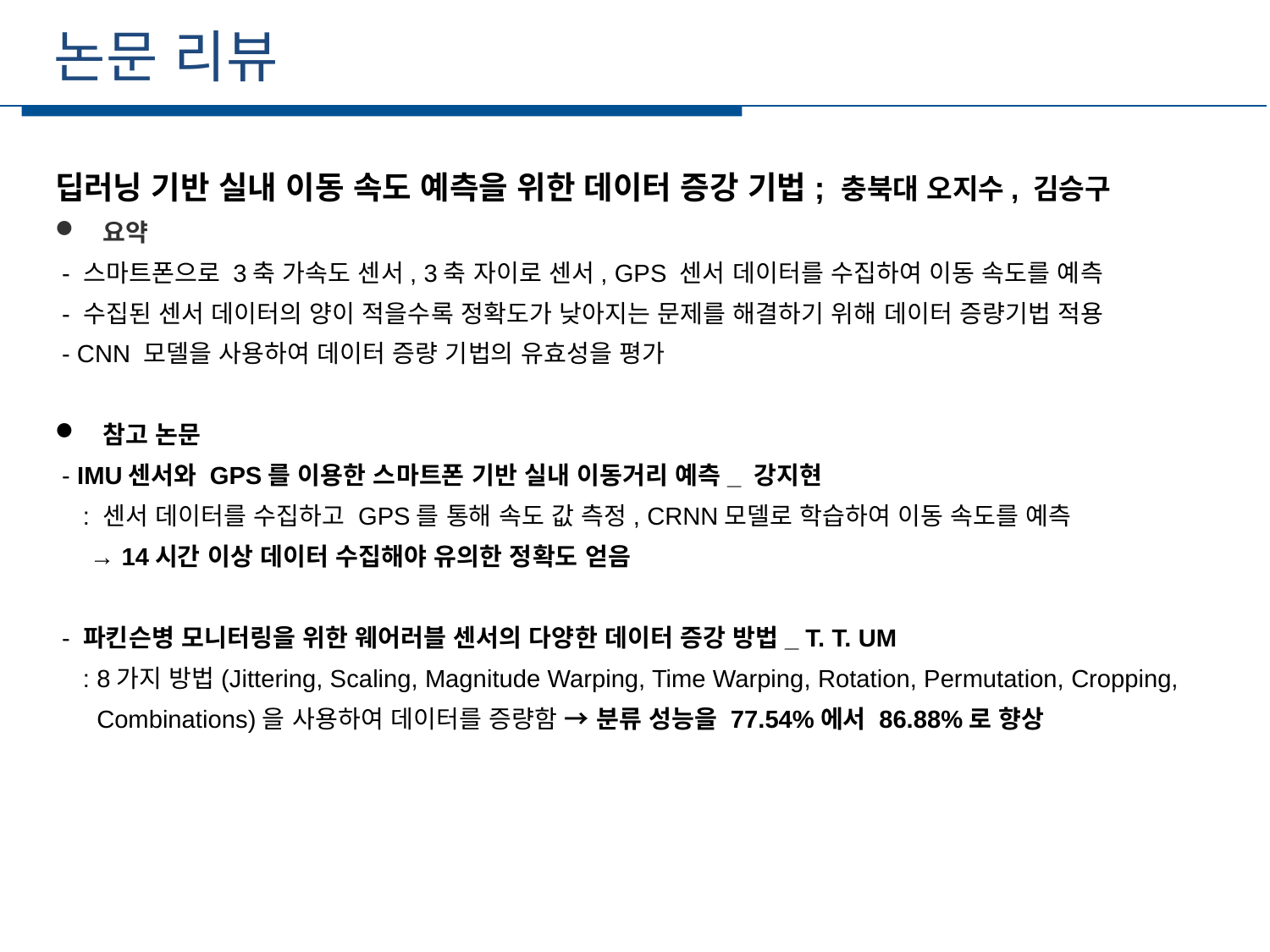

논문 리뷰

딥러닝 기반 실내 이동 속도 예측을 위한 데이터 증강 기법; 충북대 오지수, 김승구
요약
 - 스마트폰으로 3축 가속도 센서, 3축 자이로 센서, GPS 센서 데이터를 수집하여 이동 속도를 예측
 - 수집된 센서 데이터의 양이 적을수록 정확도가 낮아지는 문제를 해결하기 위해 데이터 증량기법 적용
 - CNN 모델을 사용하여 데이터 증량 기법의 유효성을 평가

참고 논문
 - IMU센서와 GPS를 이용한 스마트폰 기반 실내 이동거리 예측_ 강지현
    : 센서 데이터를 수집하고 GPS를 통해 속도 값 측정, CRNN모델로 학습하여 이동 속도를 예측
     → 14시간 이상 데이터 수집해야 유의한 정확도 얻음

 - 파킨슨병 모니터링을 위한 웨어러블 센서의 다양한 데이터 증강 방법_ T. T. UM
    : 8가지 방법(Jittering, Scaling, Magnitude Warping, Time Warping, Rotation, Permutation, Cropping,
      Combinations)을 사용하여 데이터를 증량함 → 분류 성능을 77.54%에서 86.88%로 향상